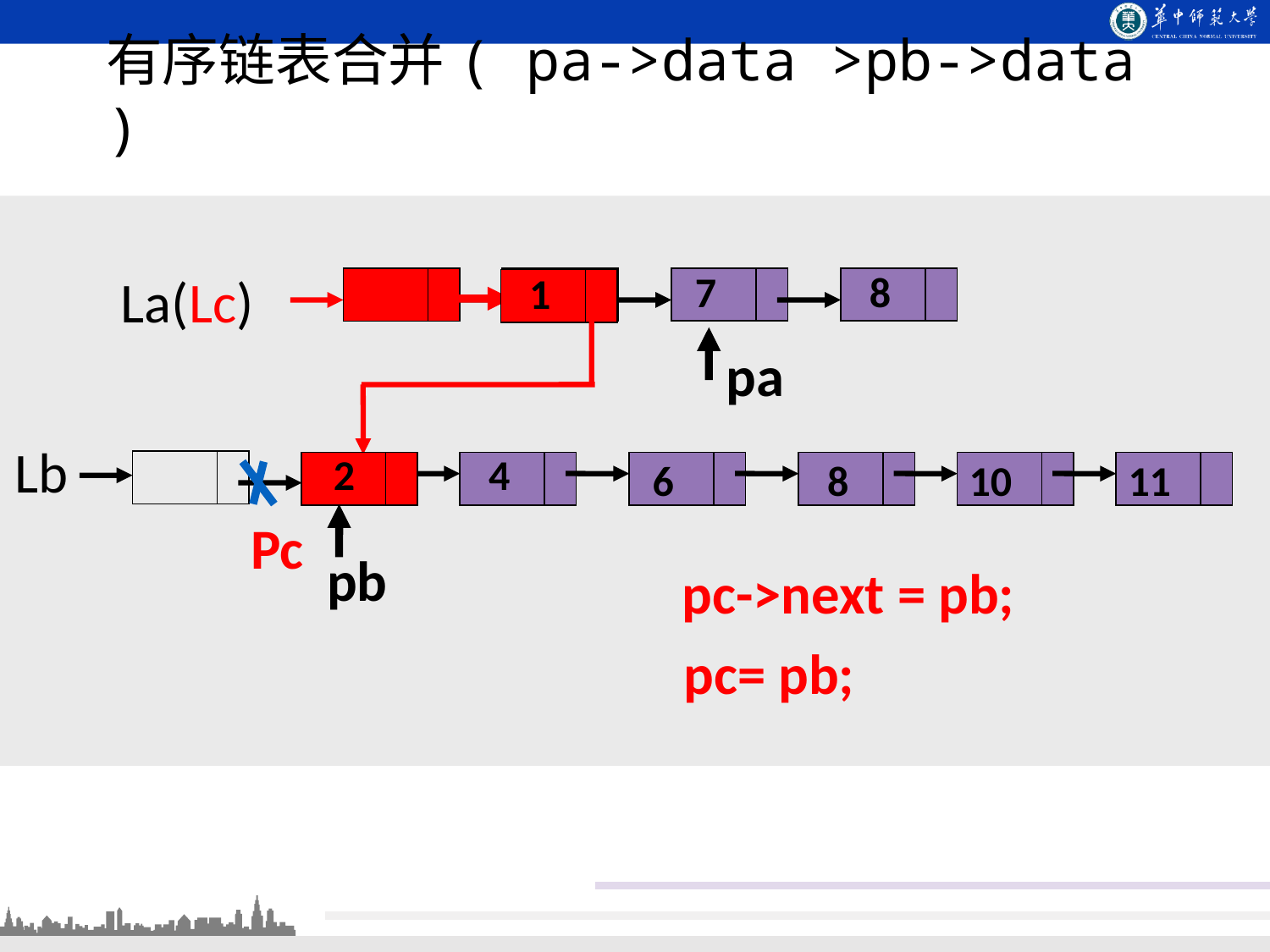

有序链表合并( pa->data >pb->data )

1
7
8
La(Lc)
1

pa
Lb

2

2

4
6
8
10
11

Pc
pc= pb;
pb
pc->next = pb;